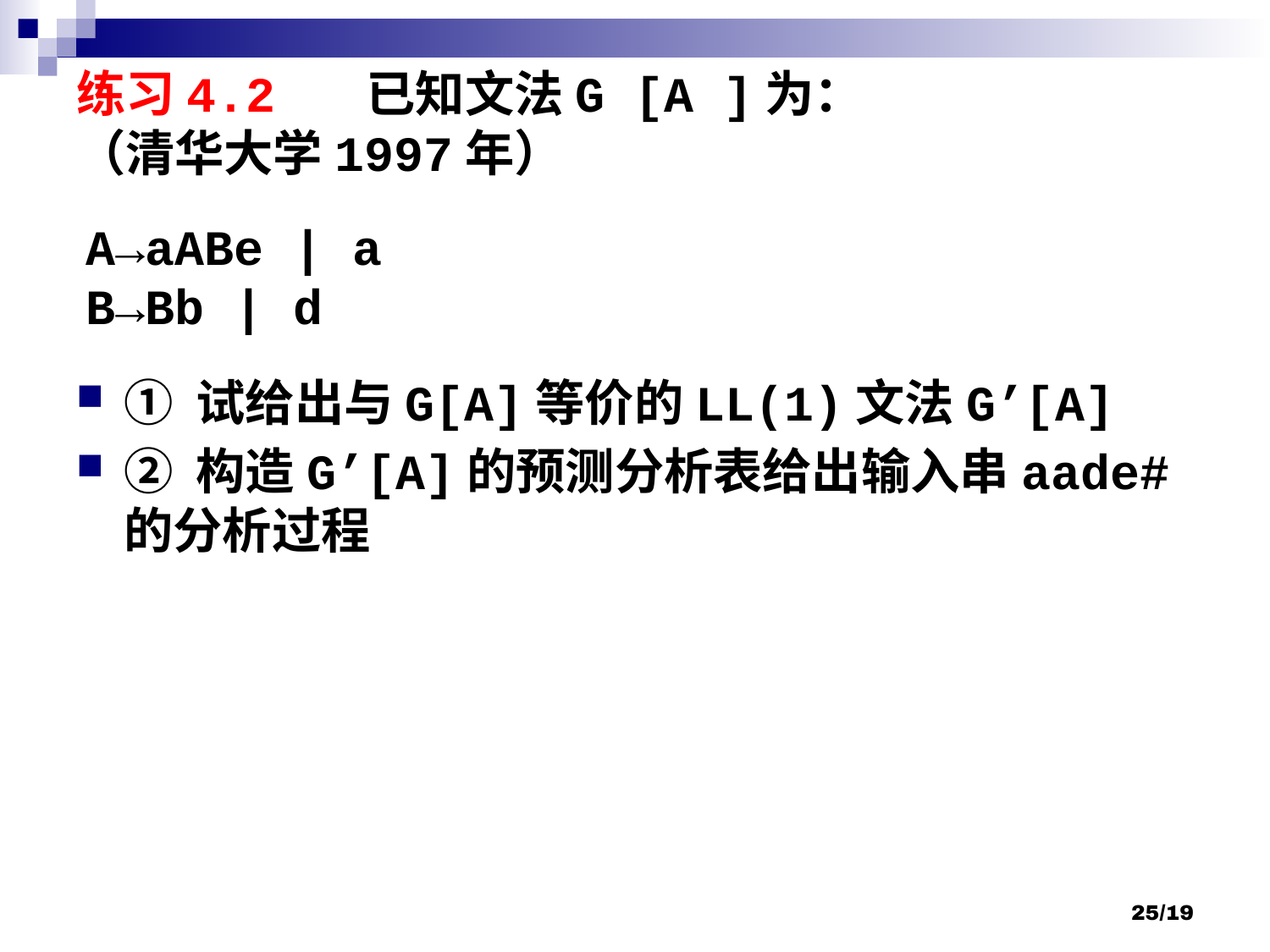

# 练习4.2 　已知文法G [A ]为： （清华大学1997年）
A→aABe | a
B→Bb | d
① 试给出与G[A]等价的LL(1)文法G’[A]
② 构造G’[A]的预测分析表给出输入串aade#的分析过程
25/19